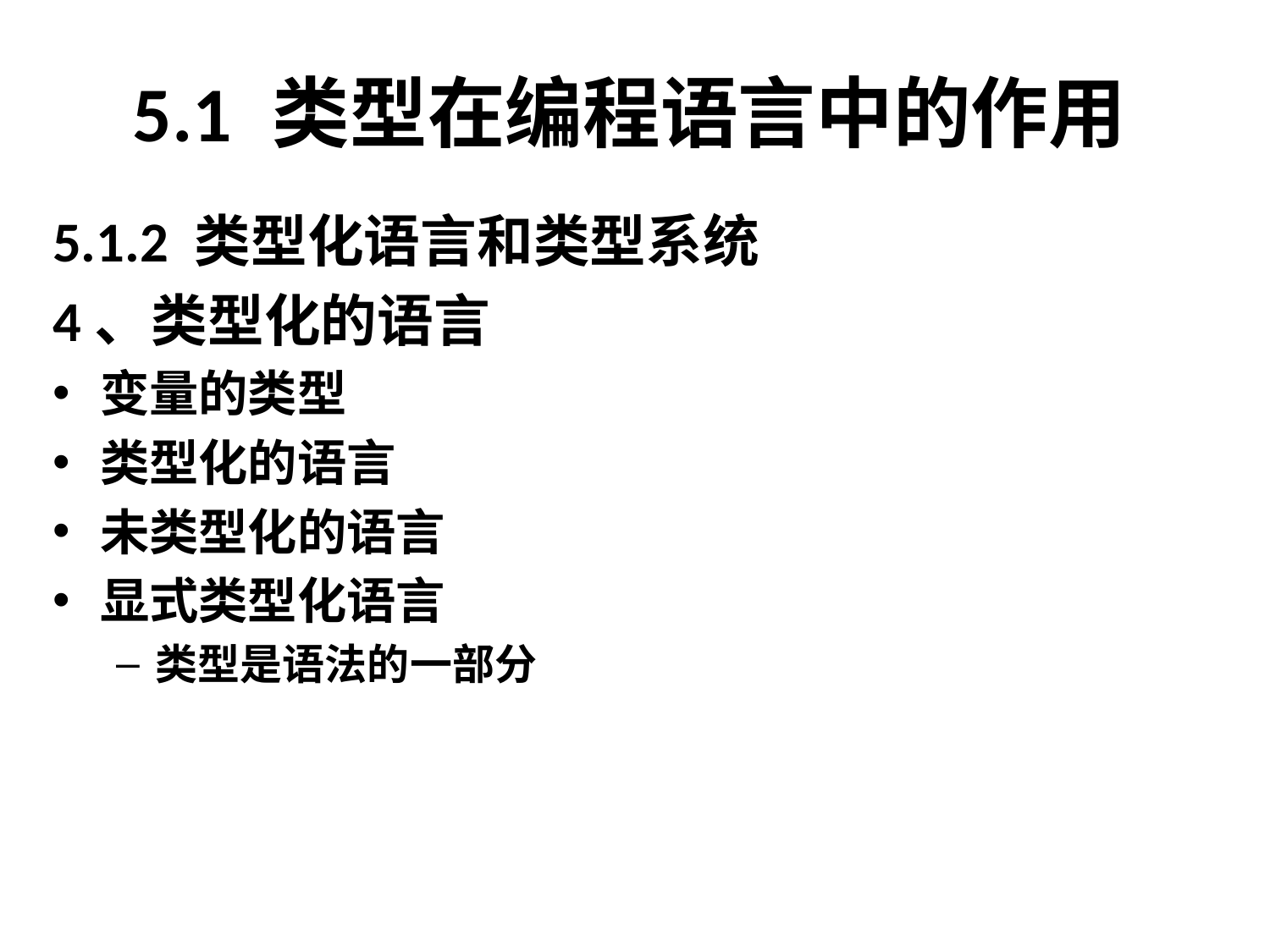

# 5.1 类型在编程语言中的作用
5.1.2 类型化语言和类型系统
4、类型化的语言
变量的类型
类型化的语言
未类型化的语言
显式类型化语言
类型是语法的一部分